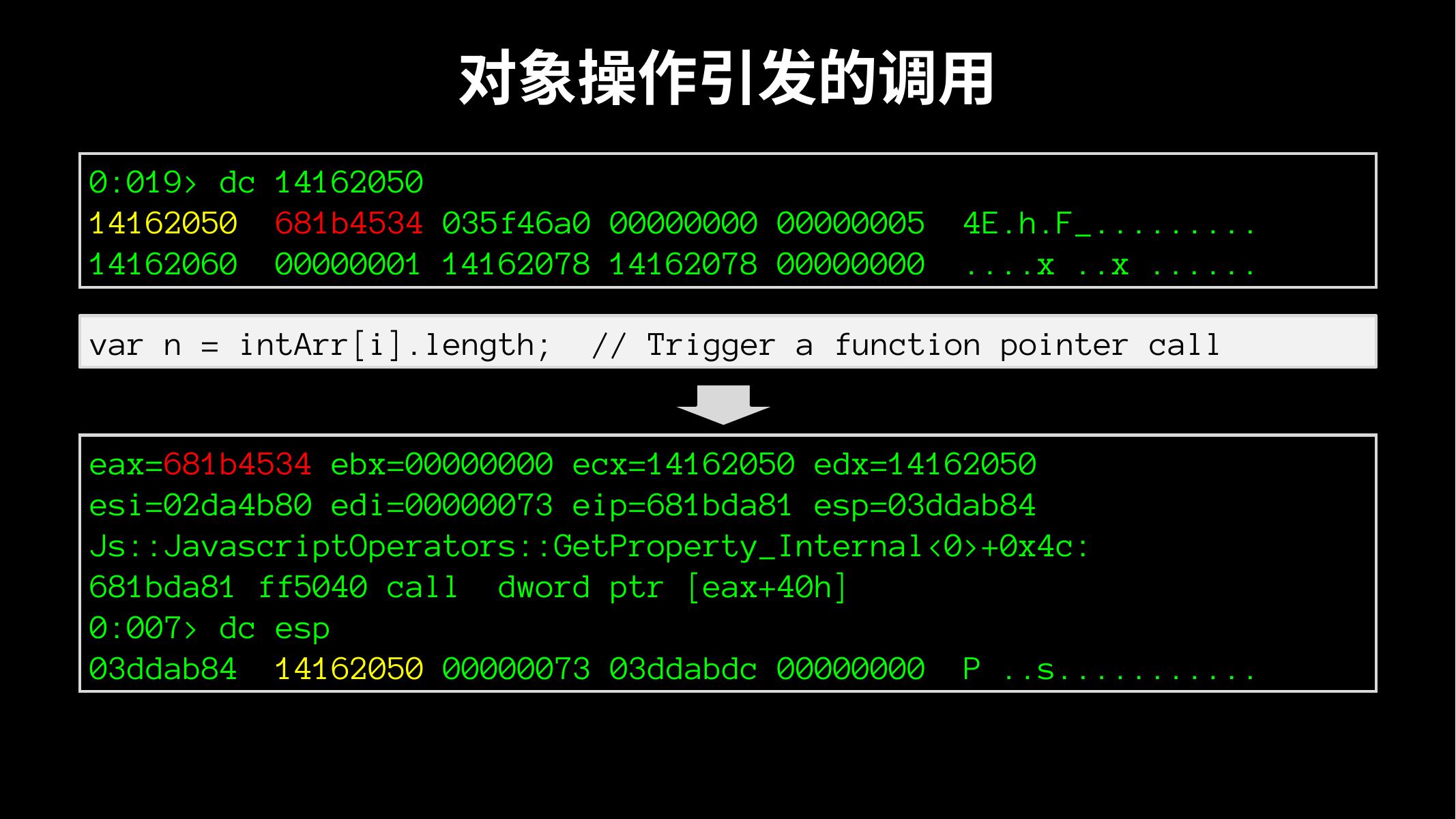

# 对象操作引发的调用
0:019> dc 14162050
14162050  681b4534 035f46a0 00000000 00000005  4E.h.F_.........
14162060  00000001 14162078 14162078 00000000  ....x ..x ......
var n = intArr[i].length;  // Trigger a function pointer call

eax=681b4534 ebx=00000000 ecx=14162050 edx=14162050
esi=02da4b80 edi=00000073 eip=681bda81 esp=03ddab84 Js::JavascriptOperators::GetProperty_Internal<0>+0x4c:
681bda81 ff5040 call  dword ptr [eax+40h]
0:007> dc esp
03ddab84  14162050 00000073 03ddabdc 00000000  P ..s...........